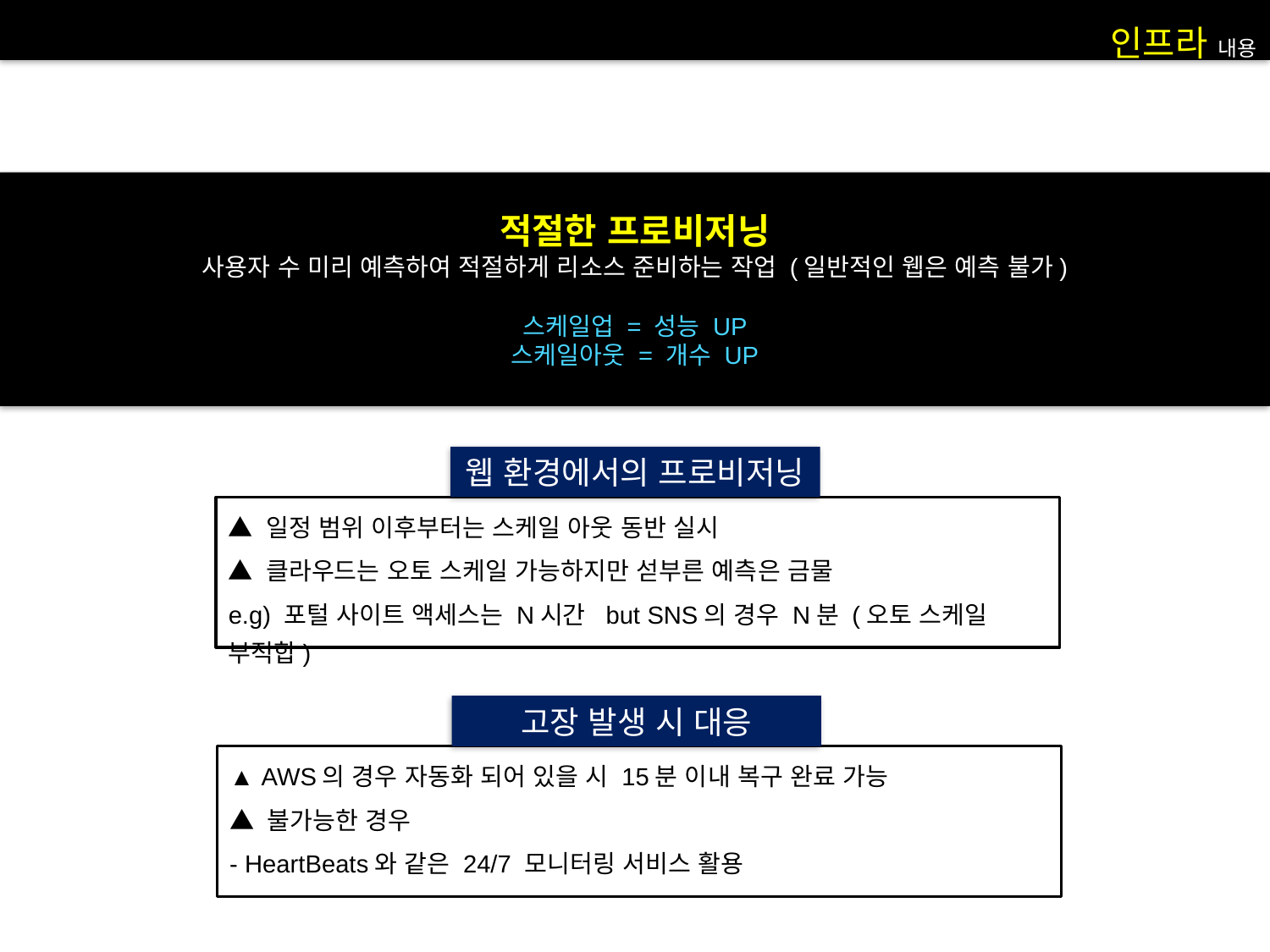

인프라 내용
적절한 프로비저닝
사용자 수 미리 예측하여 적절하게 리소스 준비하는 작업 (일반적인 웹은 예측 불가)

스케일업 = 성능 UP
스케일아웃 = 개수 UP
웹 환경에서의 프로비저닝
▲ 일정 범위 이후부터는 스케일 아웃 동반 실시
▲ 클라우드는 오토 스케일 가능하지만 섣부른 예측은 금물
e.g) 포털 사이트 액세스는 N시간  but SNS의 경우 N분 (오토 스케일 부적합)
고장 발생 시 대응
▲ AWS의 경우 자동화 되어 있을 시 15분 이내 복구 완료 가능
▲ 불가능한 경우
- HeartBeats와 같은 24/7 모니터링 서비스 활용